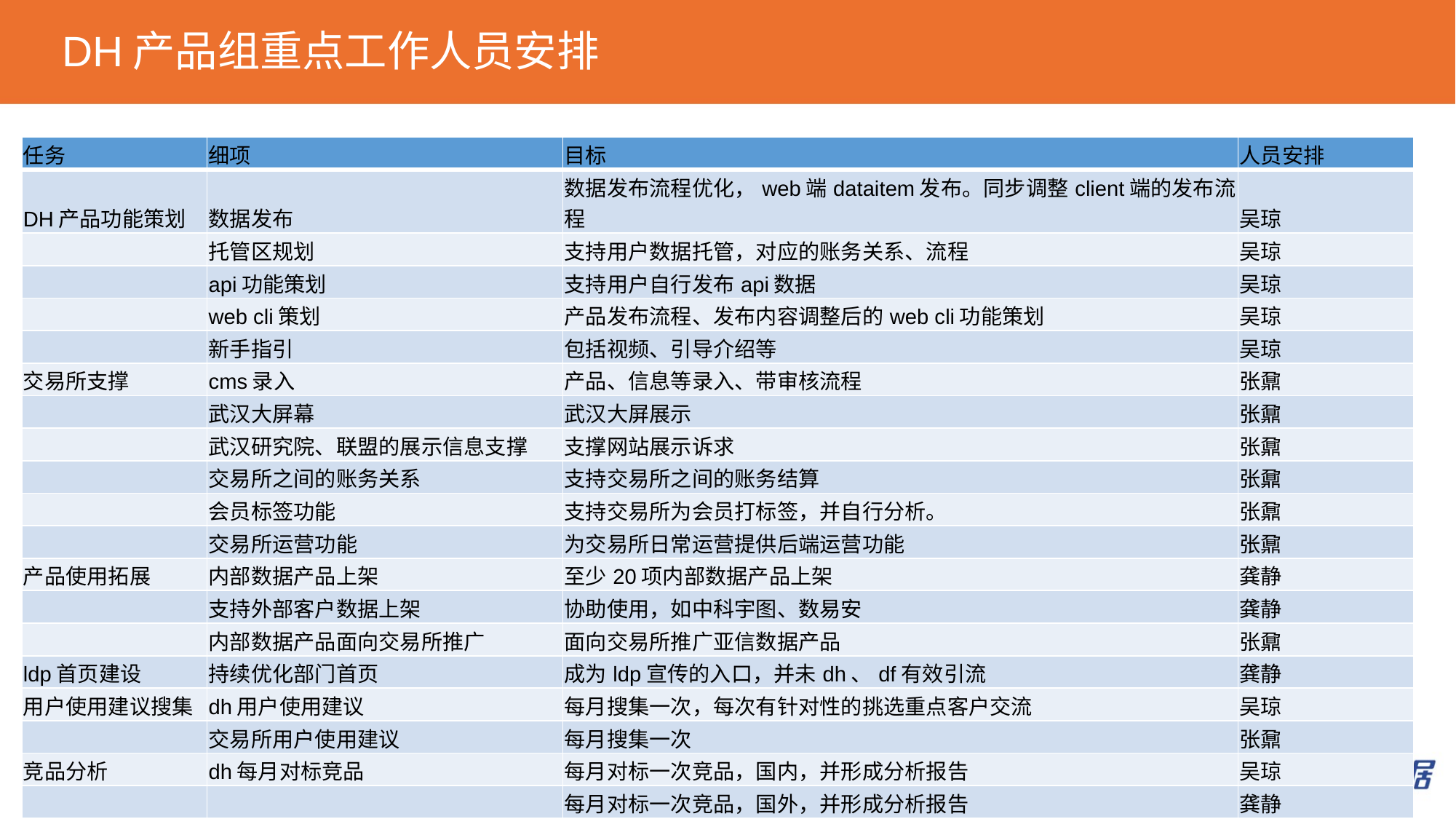

# DH产品组重点工作人员安排
| 任务 | 细项 | 目标 | 人员安排 |
| --- | --- | --- | --- |
| DH产品功能策划 | 数据发布 | 数据发布流程优化，web端dataitem发布。同步调整client端的发布流程 | 吴琼 |
|  | 托管区规划 | 支持用户数据托管，对应的账务关系、流程 | 吴琼 |
|  | api功能策划 | 支持用户自行发布api数据 | 吴琼 |
|  | web cli策划 | 产品发布流程、发布内容调整后的web cli功能策划 | 吴琼 |
|  | 新手指引 | 包括视频、引导介绍等 | 吴琼 |
| 交易所支撑 | cms录入 | 产品、信息等录入、带审核流程 | 张鼐 |
|  | 武汉大屏幕 | 武汉大屏展示 | 张鼐 |
|  | 武汉研究院、联盟的展示信息支撑 | 支撑网站展示诉求 | 张鼐 |
|  | 交易所之间的账务关系 | 支持交易所之间的账务结算 | 张鼐 |
|  | 会员标签功能 | 支持交易所为会员打标签，并自行分析。 | 张鼐 |
|  | 交易所运营功能 | 为交易所日常运营提供后端运营功能 | 张鼐 |
| 产品使用拓展 | 内部数据产品上架 | 至少20项内部数据产品上架 | 龚静 |
|  | 支持外部客户数据上架 | 协助使用，如中科宇图、数易安 | 龚静 |
|  | 内部数据产品面向交易所推广 | 面向交易所推广亚信数据产品 | 张鼐 |
| ldp首页建设 | 持续优化部门首页 | 成为ldp宣传的入口，并未dh、df有效引流 | 龚静 |
| 用户使用建议搜集 | dh用户使用建议 | 每月搜集一次，每次有针对性的挑选重点客户交流 | 吴琼 |
|  | 交易所用户使用建议 | 每月搜集一次 | 张鼐 |
| 竞品分析 | dh每月对标竞品 | 每月对标一次竞品，国内，并形成分析报告 | 吴琼 |
|  |  | 每月对标一次竞品，国外，并形成分析报告 | 龚静 |
|  | 交易所每月对标竞品 | 交易所竞品，国内各地交易所，并形成分析报告 | 张鼐 |
| 内部分享 | 内部工作经验分享 | 产品功能策划方法论 | 全体 |
|  | 内部协作 | 组织讨论，重要环节形成讨论的a/b角。 | 全体 |